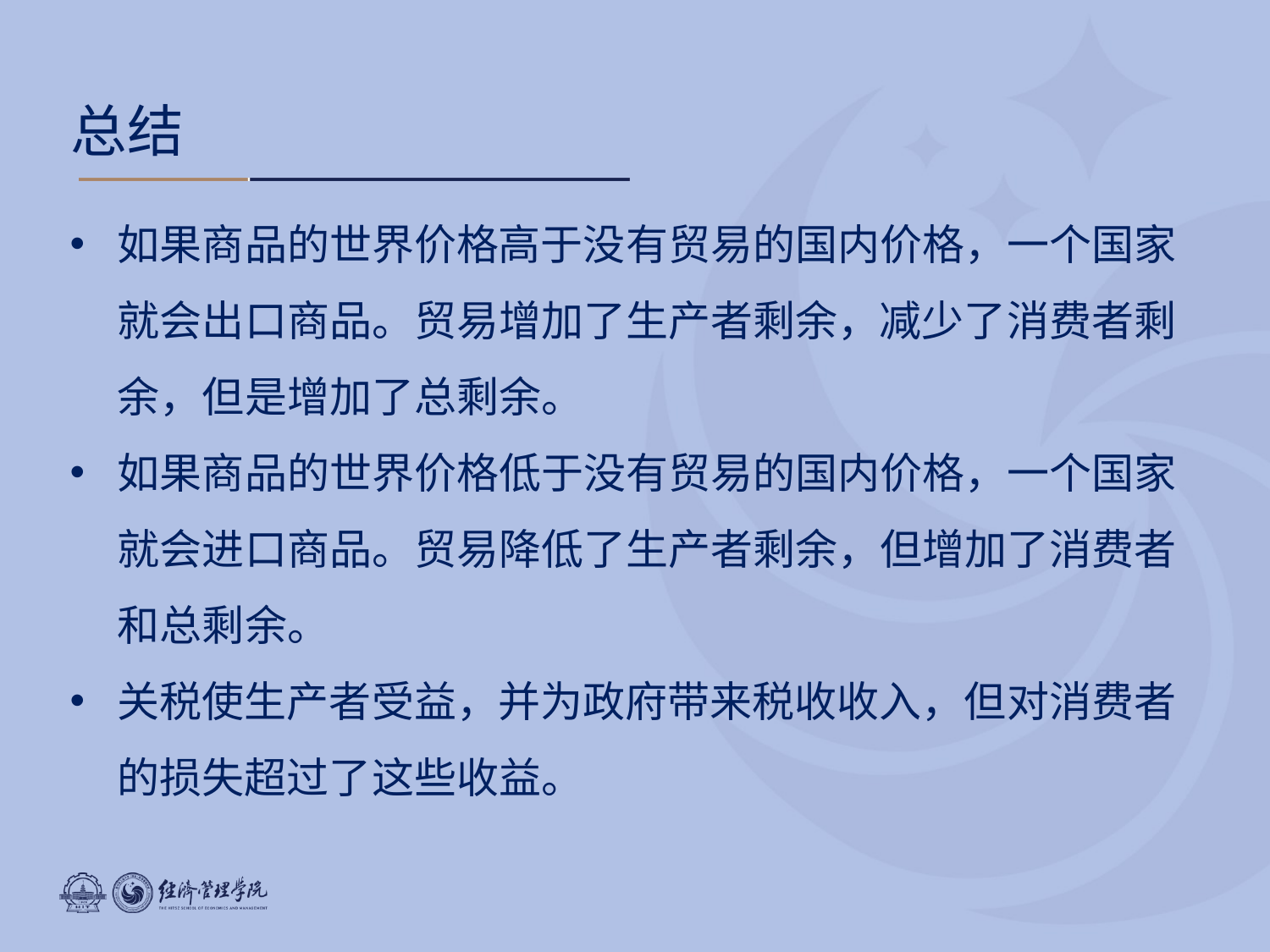

总结
如果商品的世界价格高于没有贸易的国内价格，一个国家就会出口商品。贸易增加了生产者剩余，减少了消费者剩余，但是增加了总剩余。
如果商品的世界价格低于没有贸易的国内价格，一个国家就会进口商品。贸易降低了生产者剩余，但增加了消费者和总剩余。
关税使生产者受益，并为政府带来税收收入，但对消费者的损失超过了这些收益。